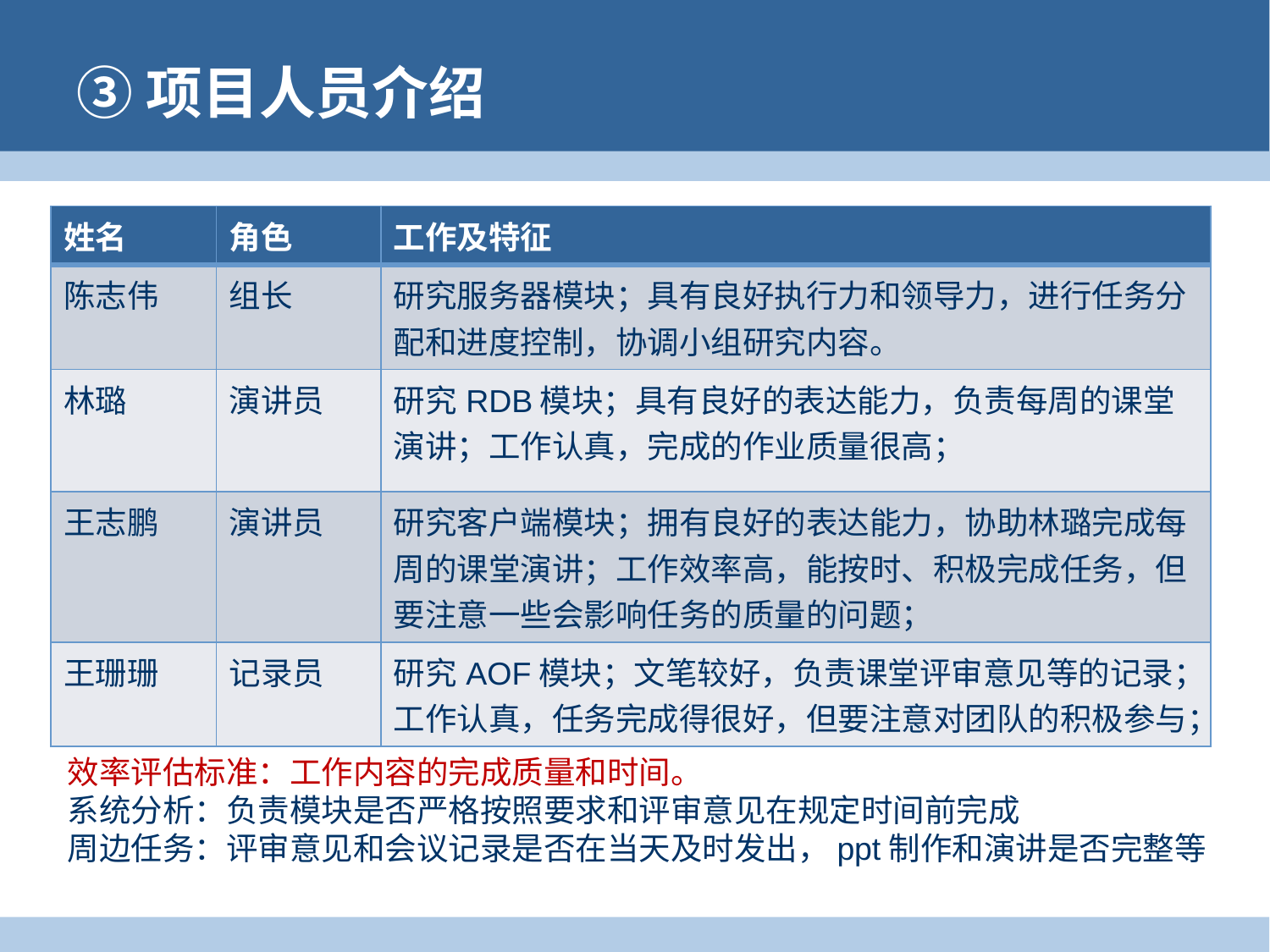

# ③项目人员介绍
| 姓名 | 角色 | 工作及特征 |
| --- | --- | --- |
| 陈志伟 | 组长 | 研究服务器模块；具有良好执行力和领导力，进行任务分配和进度控制，协调小组研究内容。 |
| 林璐 | 演讲员 | 研究RDB模块；具有良好的表达能力，负责每周的课堂演讲；工作认真，完成的作业质量很高； |
| 王志鹏 | 演讲员 | 研究客户端模块；拥有良好的表达能力，协助林璐完成每周的课堂演讲；工作效率高，能按时、积极完成任务，但要注意一些会影响任务的质量的问题； |
| 王珊珊 | 记录员 | 研究AOF模块；文笔较好，负责课堂评审意见等的记录；工作认真，任务完成得很好，但要注意对团队的积极参与； |
效率评估标准：工作内容的完成质量和时间。
系统分析：负责模块是否严格按照要求和评审意见在规定时间前完成
周边任务：评审意见和会议记录是否在当天及时发出，ppt制作和演讲是否完整等